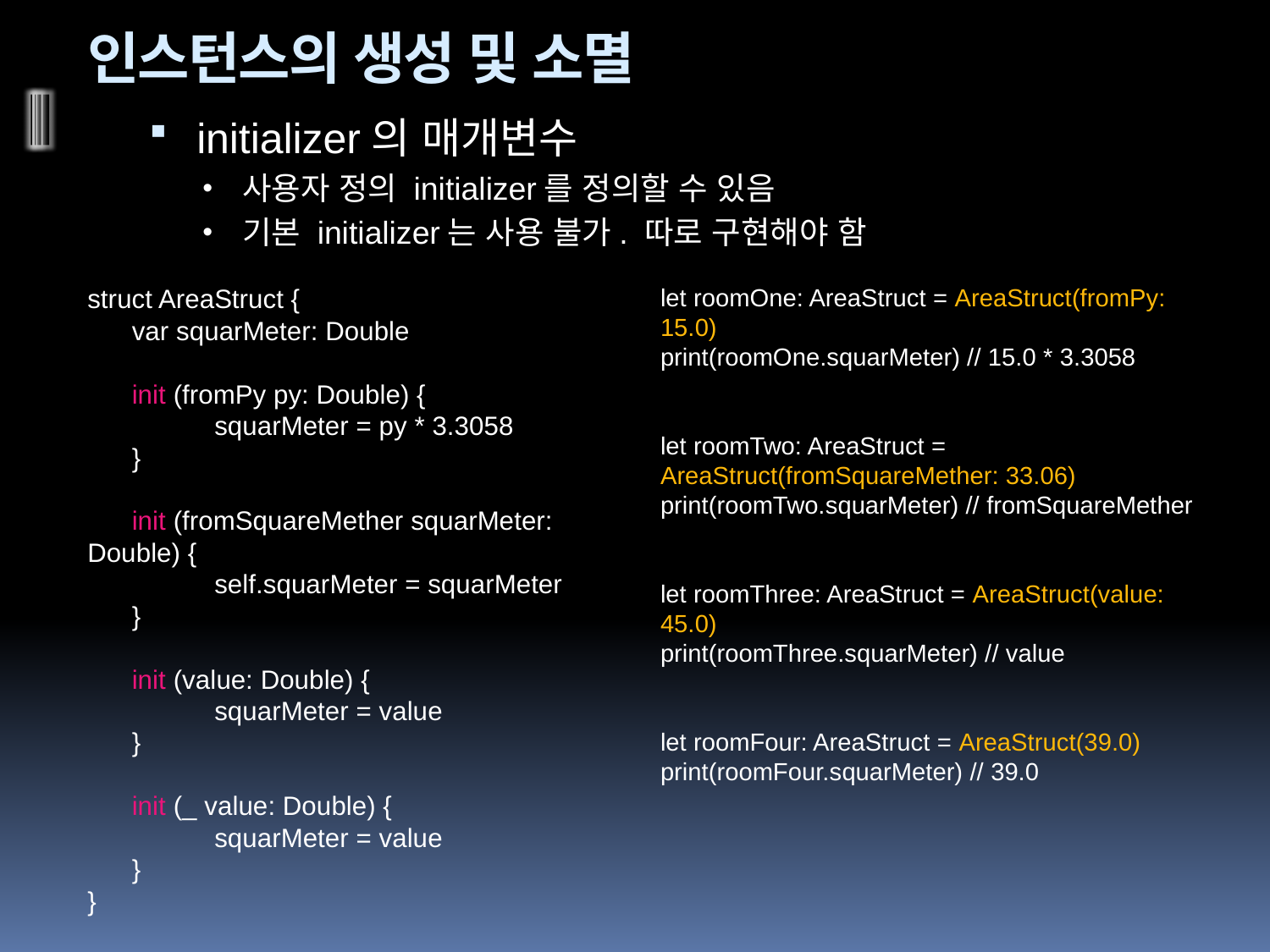

# 인스턴스의 생성 및 소멸
initializer의 매개변수
사용자 정의 initializer를 정의할 수 있음
기본 initializer는 사용 불가. 따로 구현해야 함

struct AreaStruct {
      var squarMeter: Double

      init (fromPy py: Double) {
	squarMeter = py * 3.3058
      }

      init (fromSquareMether squarMeter: Double) {
	self.squarMeter = squarMeter
      }

      init (value: Double) {
	squarMeter = value
      }

      init (_ value: Double) {
	squarMeter = value
      }
}
let roomOne: AreaStruct = AreaStruct(fromPy: 15.0)
print(roomOne.squarMeter) // 15.0 * 3.3058

let roomTwo: AreaStruct = AreaStruct(fromSquareMether: 33.06)
print(roomTwo.squarMeter) // fromSquareMether

let roomThree: AreaStruct = AreaStruct(value: 45.0)
print(roomThree.squarMeter) // value

let roomFour: AreaStruct = AreaStruct(39.0)
print(roomFour.squarMeter) // 39.0